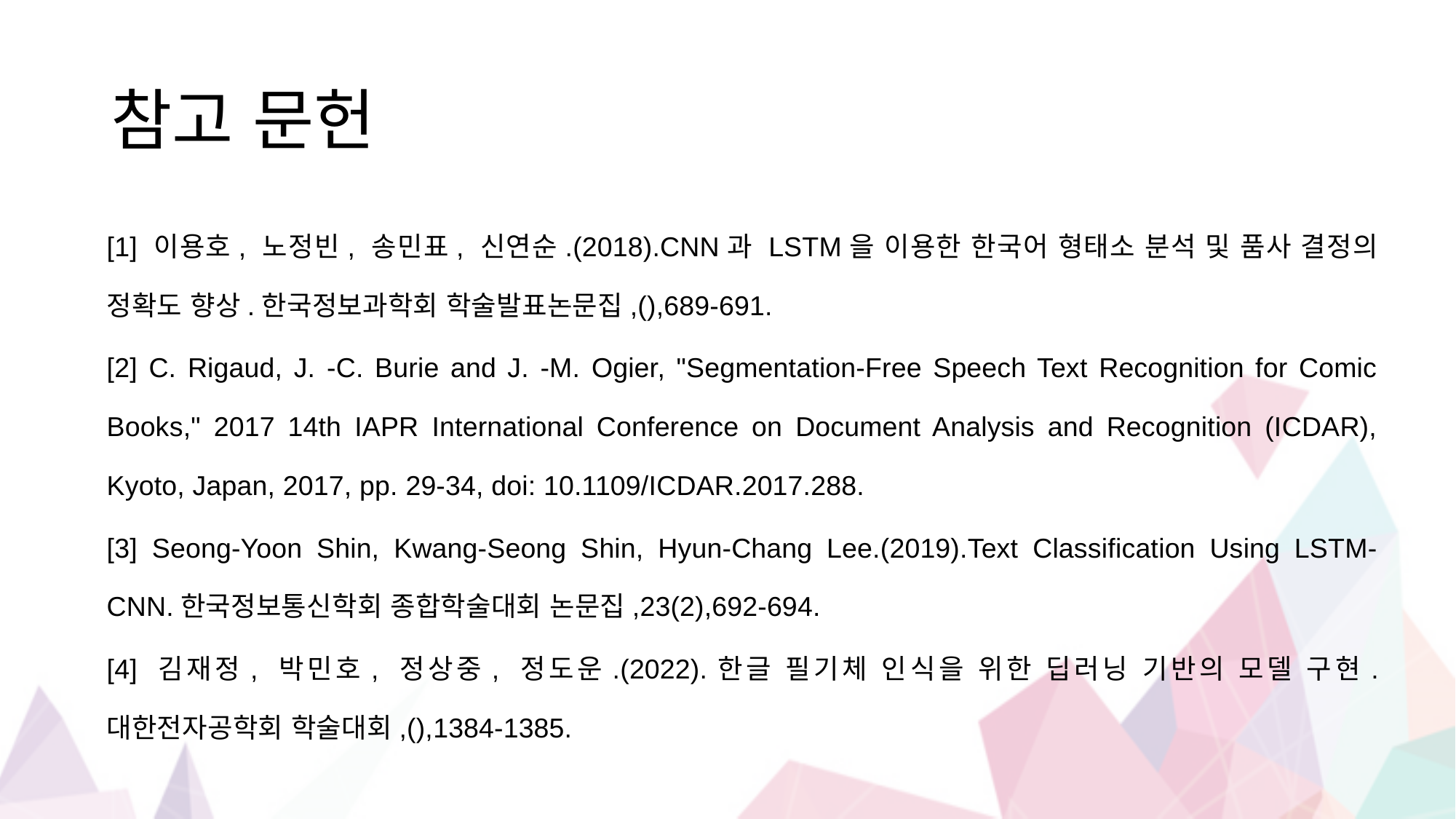

# 참고 문헌
[1] 이용호, 노정빈, 송민표, 신연순.(2018).CNN과 LSTM을 이용한 한국어 형태소 분석 및 품사 결정의 정확도 향상.한국정보과학회 학술발표논문집,(),689-691.
[2] C. Rigaud, J. -C. Burie and J. -M. Ogier, "Segmentation-Free Speech Text Recognition for Comic Books," 2017 14th IAPR International Conference on Document Analysis and Recognition (ICDAR), Kyoto, Japan, 2017, pp. 29-34, doi: 10.1109/ICDAR.2017.288.
[3] Seong-Yoon Shin, Kwang-Seong Shin, Hyun-Chang Lee.(2019).Text Classification Using LSTM-CNN.한국정보통신학회 종합학술대회 논문집,23(2),692-694.
[4] 김재정, 박민호, 정상중, 정도운.(2022).한글 필기체 인식을 위한 딥러닝 기반의 모델 구현. 대한전자공학회 학술대회,(),1384-1385.